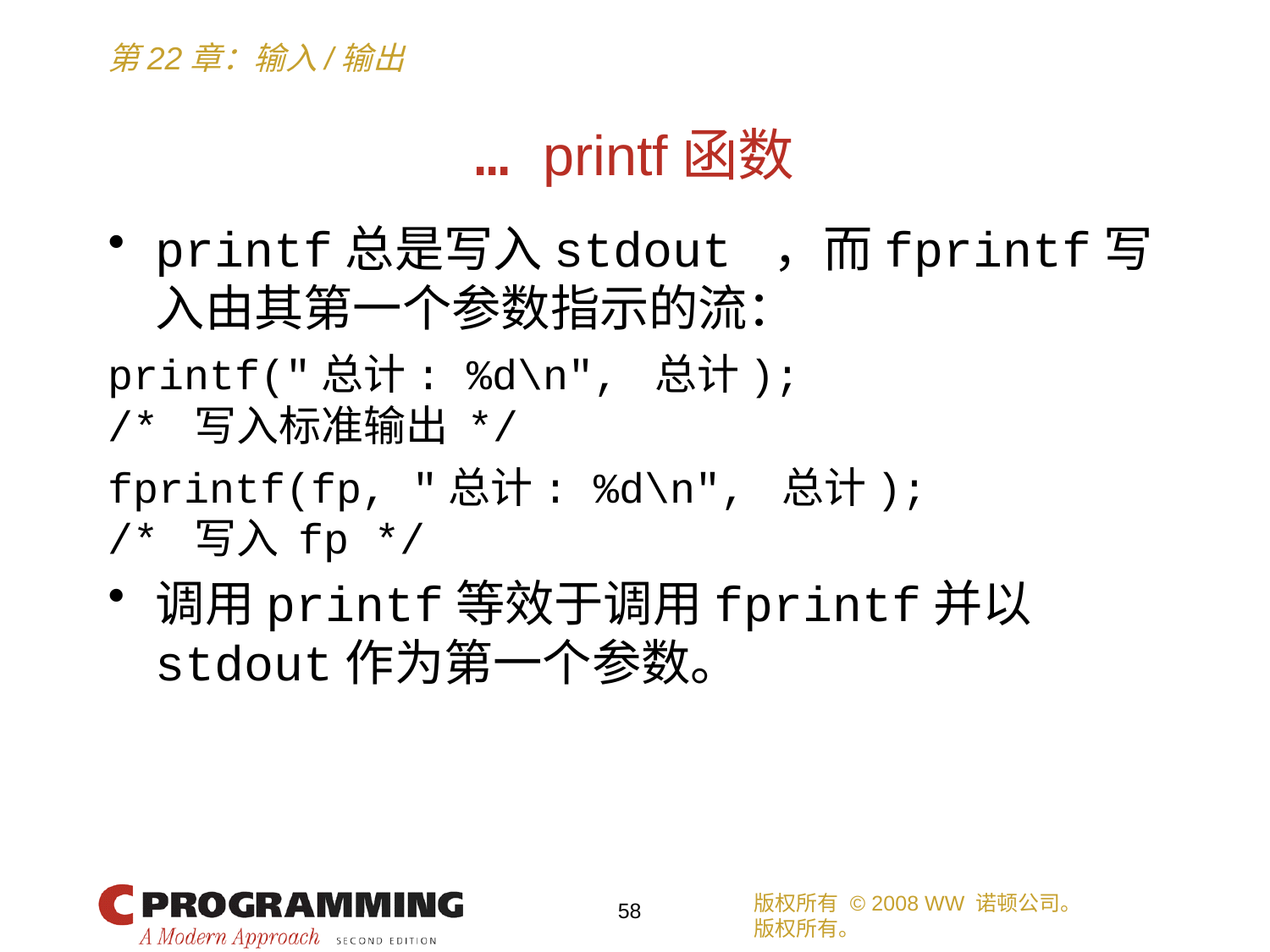

# … printf函数
printf总是写入stdout ，而fprintf写入由其第一个参数指示的流：
printf("总计: %d\n", 总计);
/* 写入标准输出 */
fprintf(fp, "总计: %d\n", 总计);
/* 写入 fp */
调用printf等效于调用fprintf并以stdout作为第一个参数。

版权所有 © 2008 WW 诺顿公司。
版权所有。
58